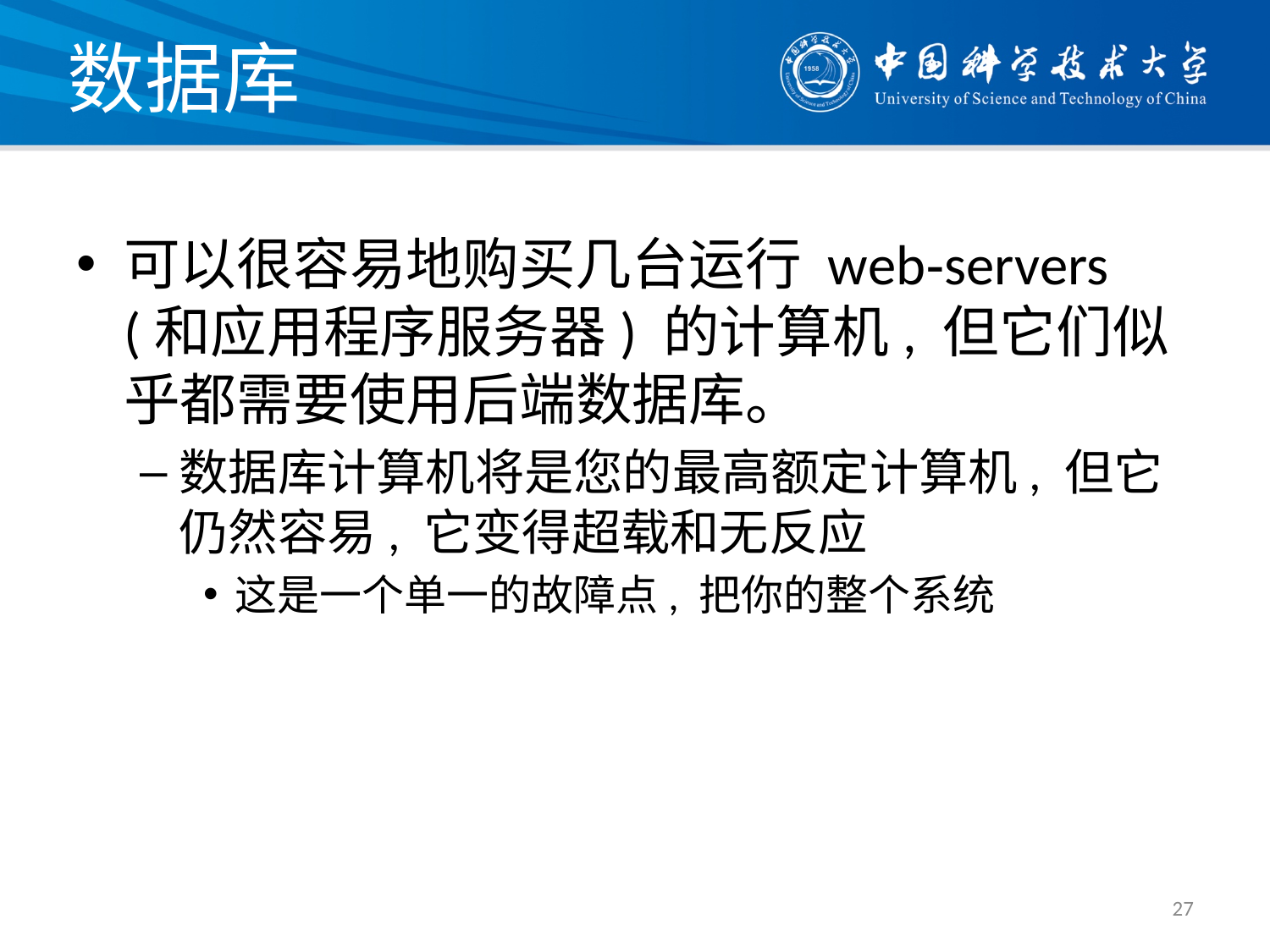

# 数据库
可以很容易地购买几台运行 web‐servers (和应用程序服务器) 的计算机, 但它们似乎都需要使用后端数据库。
数据库计算机将是您的最高额定计算机, 但它仍然容易, 它变得超载和无反应
这是一个单一的故障点, 把你的整个系统
27